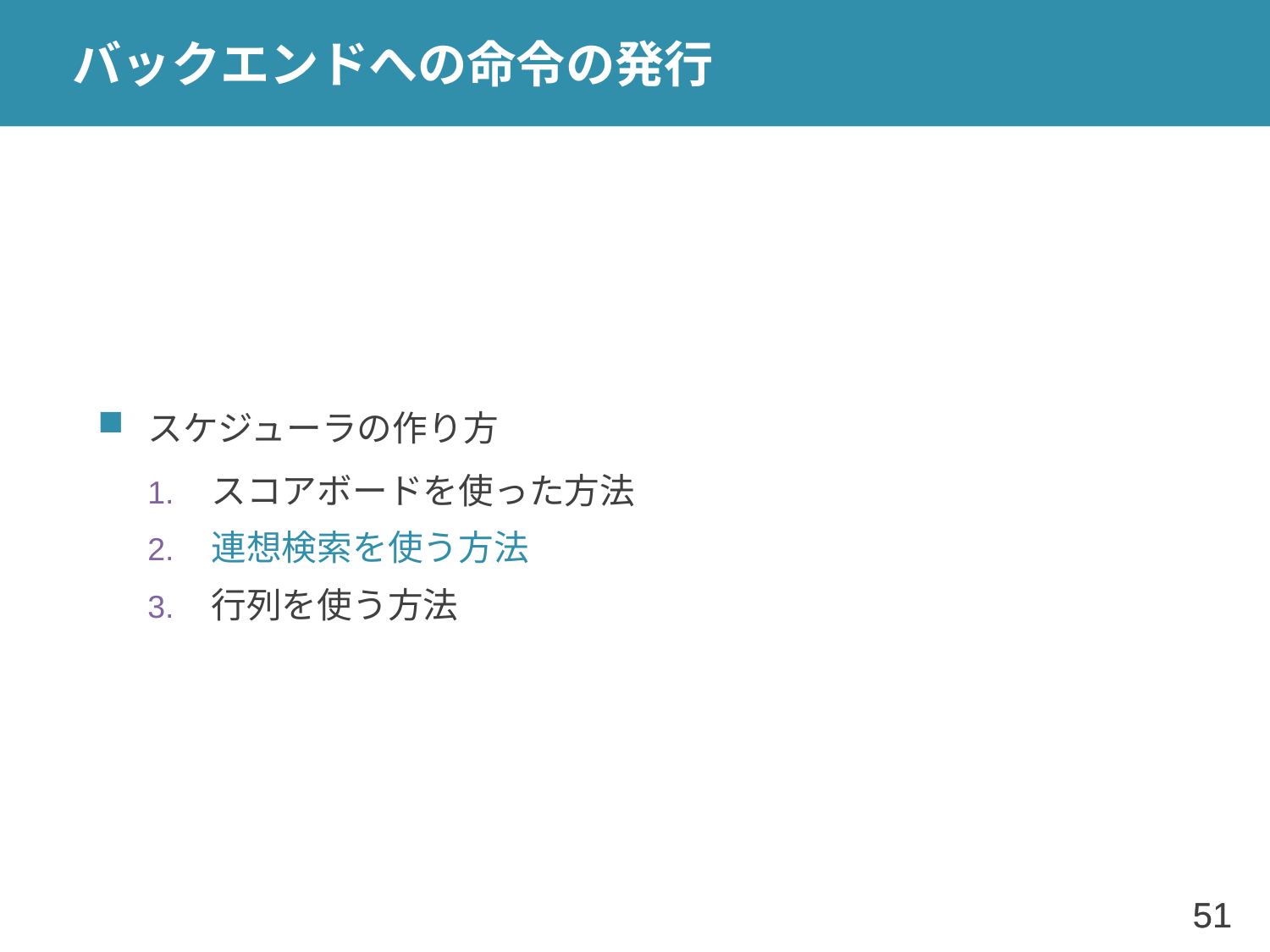

# バックエンドへの命令の発行
スケジューラの作り方
スコアボードを使った方法
連想検索を使う方法
行列を使う方法